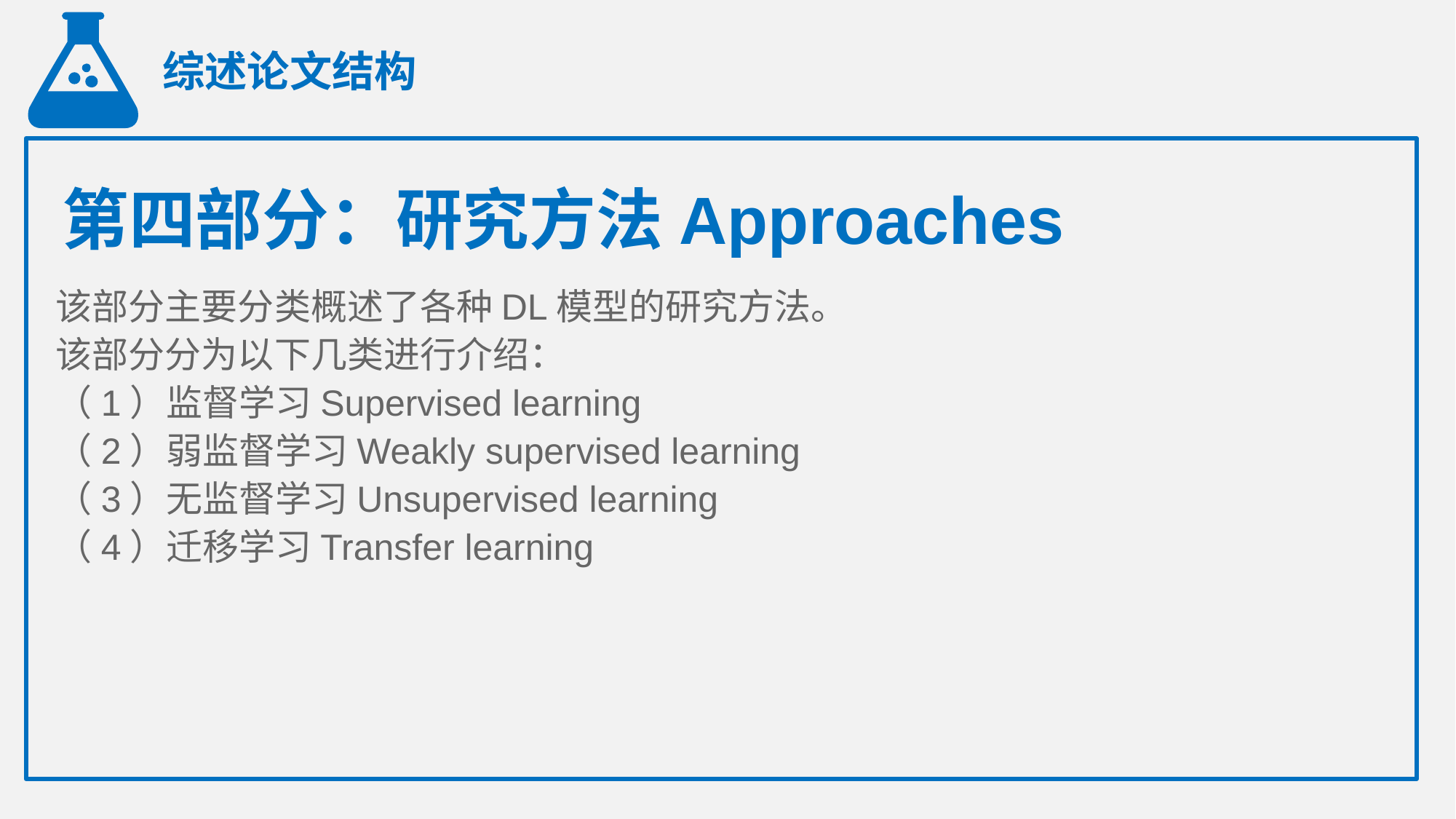

综述论文结构

第四部分：研究方法Approaches
该部分主要分类概述了各种DL模型的研究方法。
该部分分为以下几类进行介绍：
（1）监督学习Supervised learning
（2）弱监督学习Weakly supervised learning
（3）无监督学习Unsupervised learning
（4）迁移学习Transfer learning